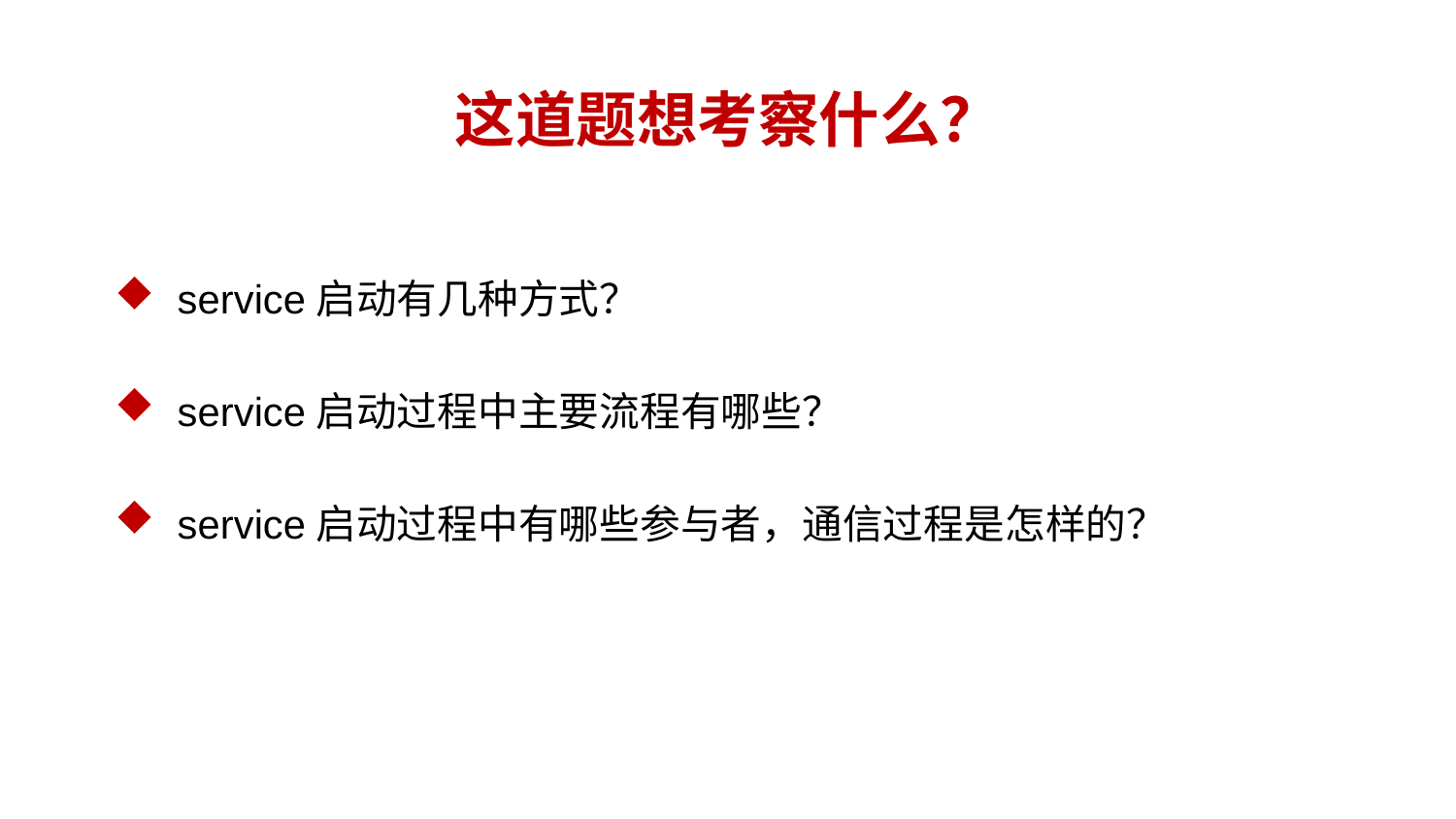

# 这道题想考察什么？
  service启动有几种方式？
  service启动过程中主要流程有哪些？
  service启动过程中有哪些参与者，通信过程是怎样的？